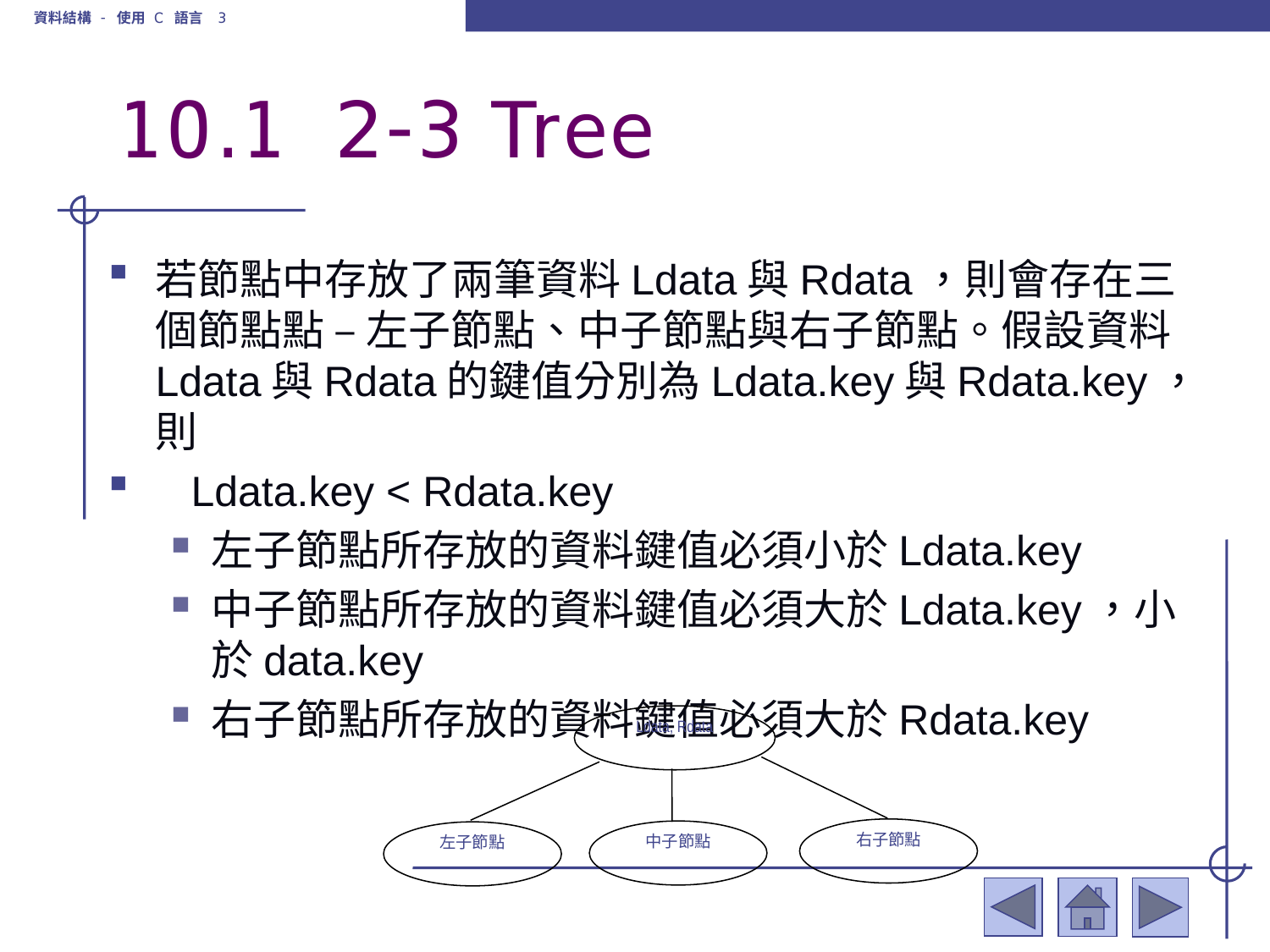

資料結構 - 使用 C 語言   3
# 10.1  2-3 Tree
若節點中存放了兩筆資料Ldata與Rdata，則會存在三個節點點 – 左子節點、中子節點與右子節點。假設資料Ldata與Rdata的鍵值分別為Ldata.key與Rdata.key，則
   Ldata.key < Rdata.key
左子節點所存放的資料鍵值必須小於Ldata.key
中子節點所存放的資料鍵值必須大於Ldata.key，小於data.key
右子節點所存放的資料鍵值必須大於Rdata.key
Ldata, Rdata

右子節點
中子節點
左子節點